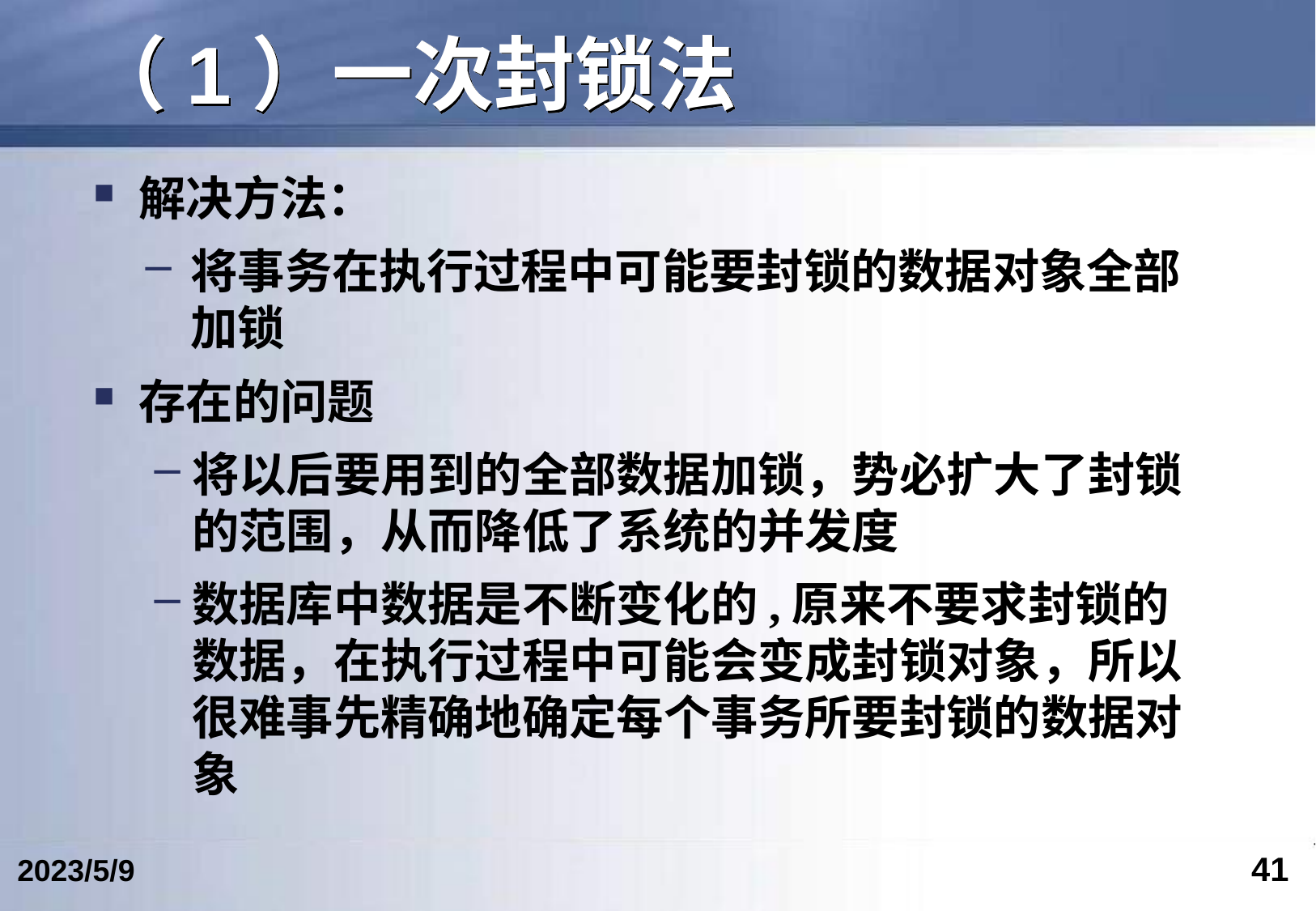

# （1）一次封锁法
解决方法：
将事务在执行过程中可能要封锁的数据对象全部加锁
存在的问题
将以后要用到的全部数据加锁，势必扩大了封锁的范围，从而降低了系统的并发度
数据库中数据是不断变化的,原来不要求封锁的数据，在执行过程中可能会变成封锁对象，所以很难事先精确地确定每个事务所要封锁的数据对象
41
2023/5/9